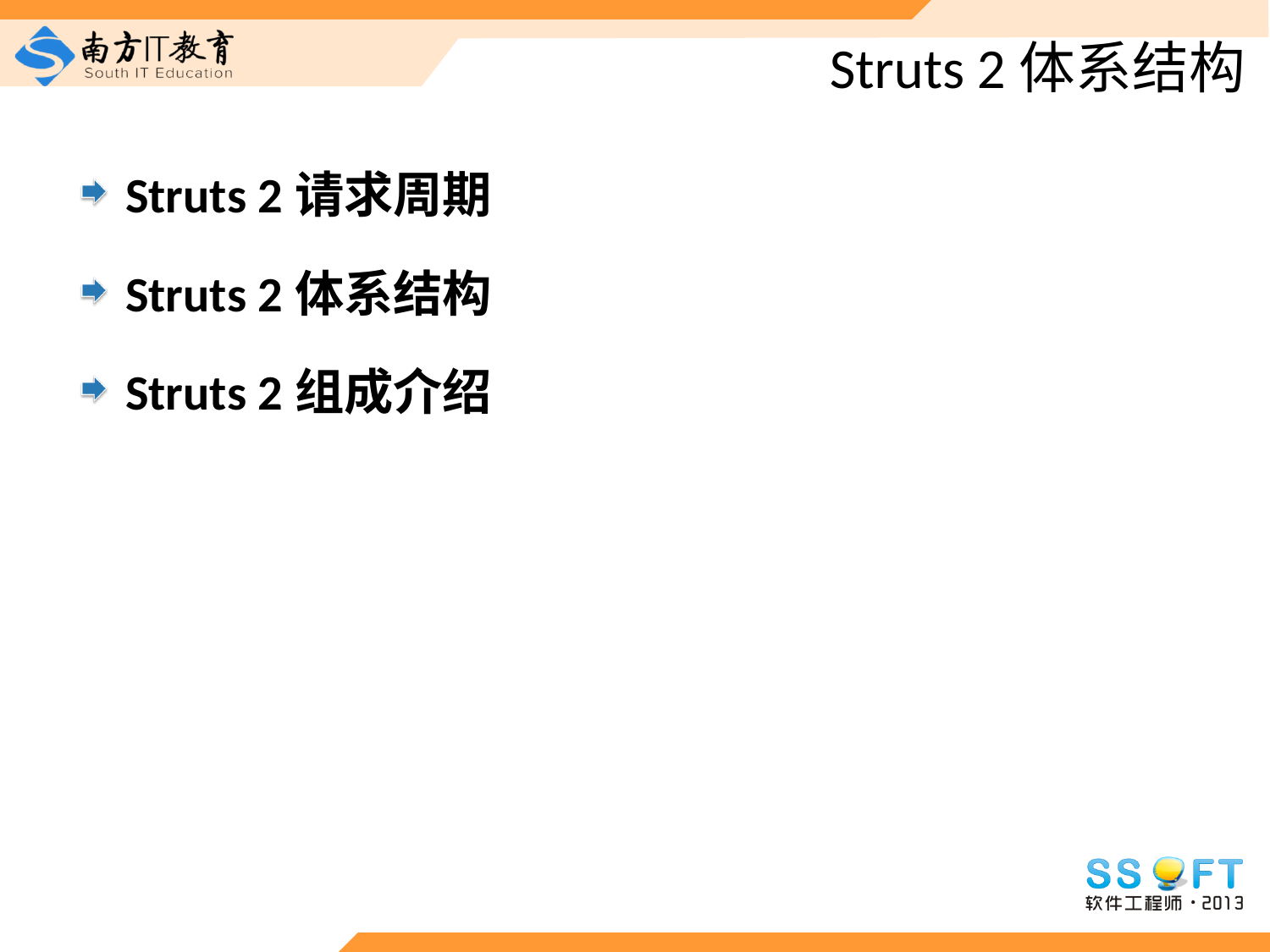

# Struts 2体系结构
Struts 2请求周期
Struts 2体系结构
Struts 2组成介绍